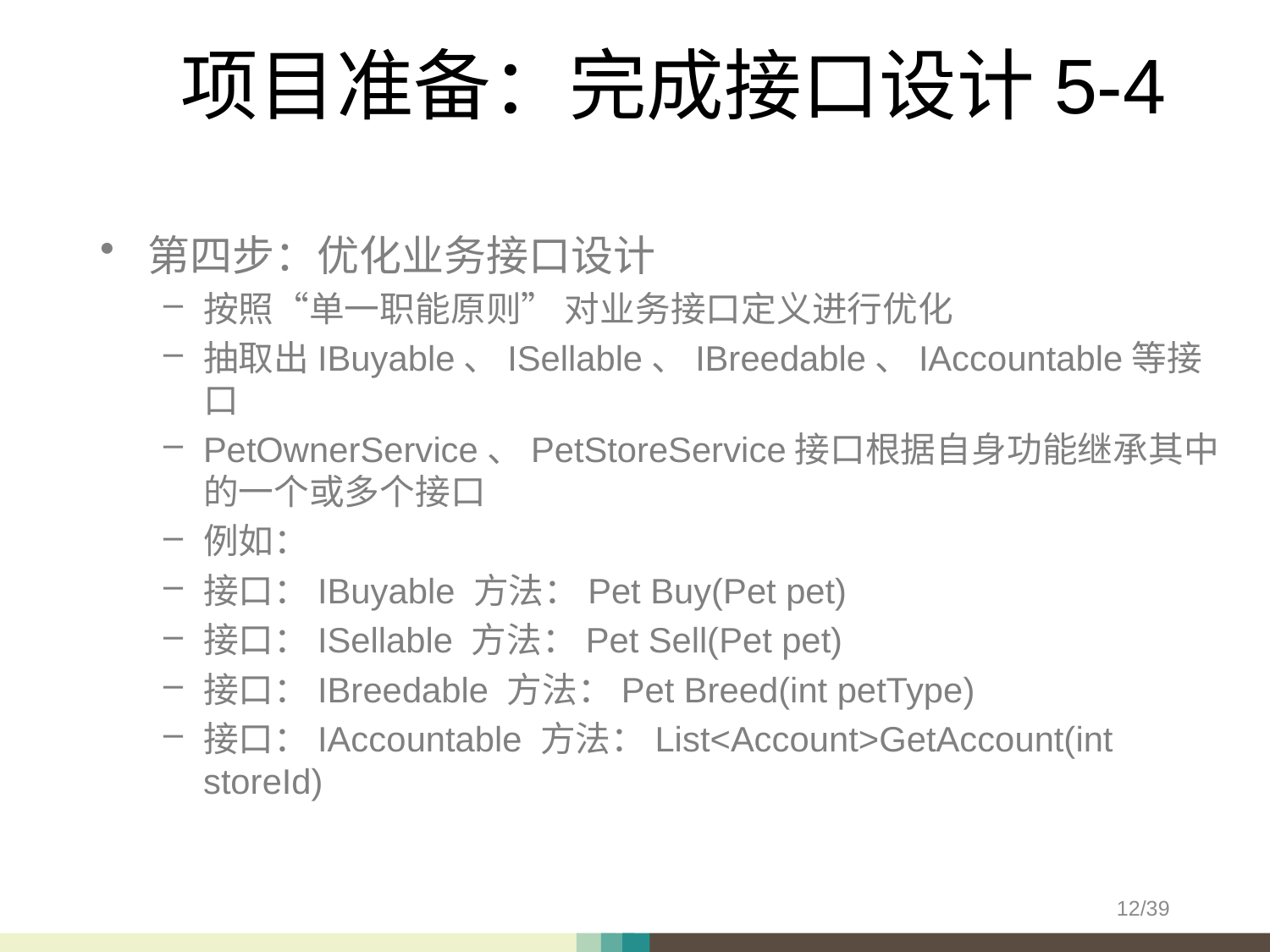

# 项目准备：完成接口设计5-4
第四步：优化业务接口设计
按照“单一职能原则” 对业务接口定义进行优化
抽取出IBuyable、ISellable、IBreedable、IAccountable等接口
PetOwnerService、PetStoreService接口根据自身功能继承其中的一个或多个接口
例如：
接口：IBuyable 方法：Pet Buy(Pet pet)
接口：ISellable 方法：Pet Sell(Pet pet)
接口：IBreedable 方法：Pet Breed(int petType)
接口：IAccountable 方法：List<Account>GetAccount(int storeId)
12/39